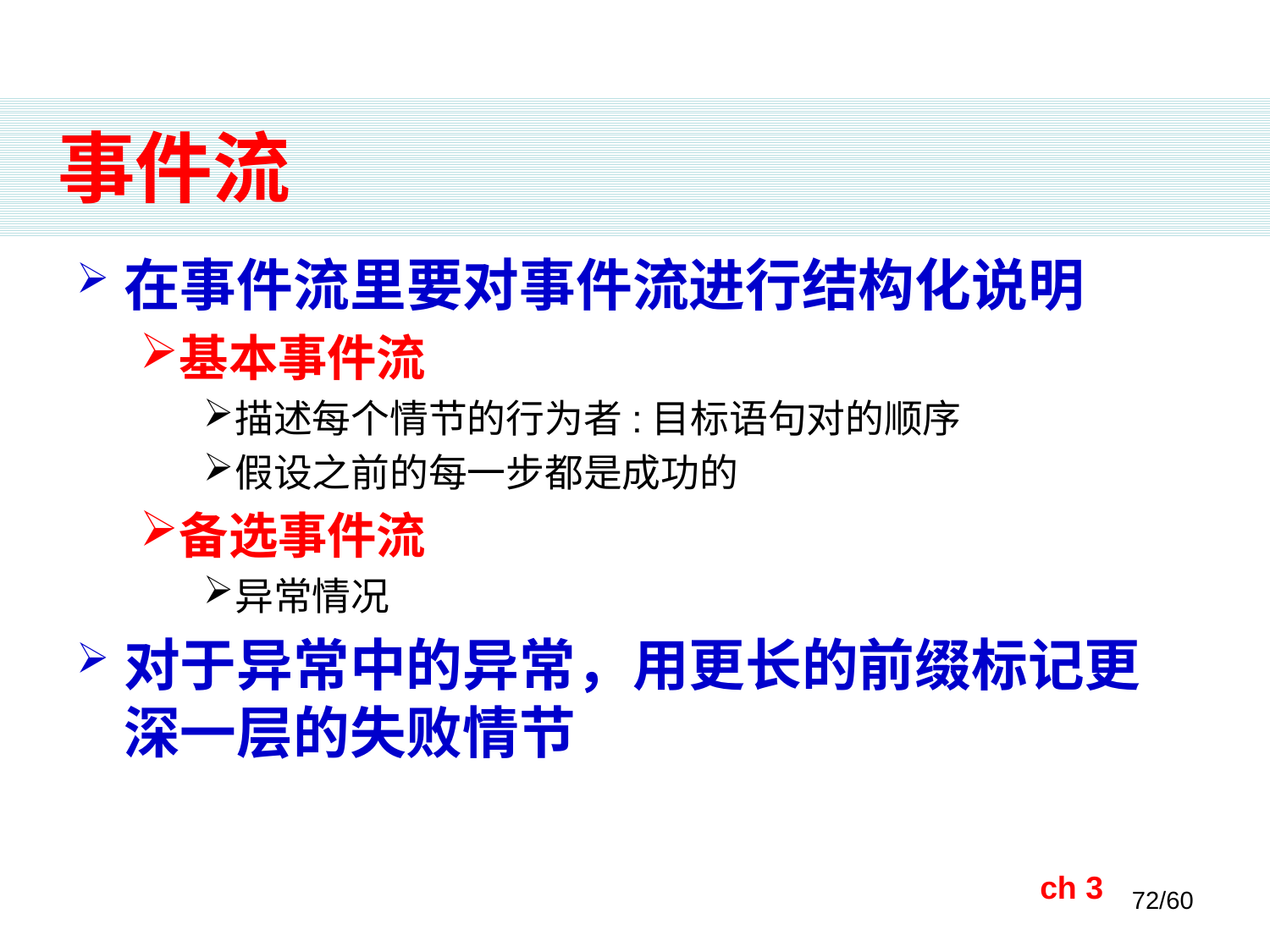

事件流
在事件流里要对事件流进行结构化说明
基本事件流
描述每个情节的行为者:目标语句对的顺序
假设之前的每一步都是成功的
备选事件流
异常情况
对于异常中的异常，用更长的前缀标记更深一层的失败情节
ch 3
72/60